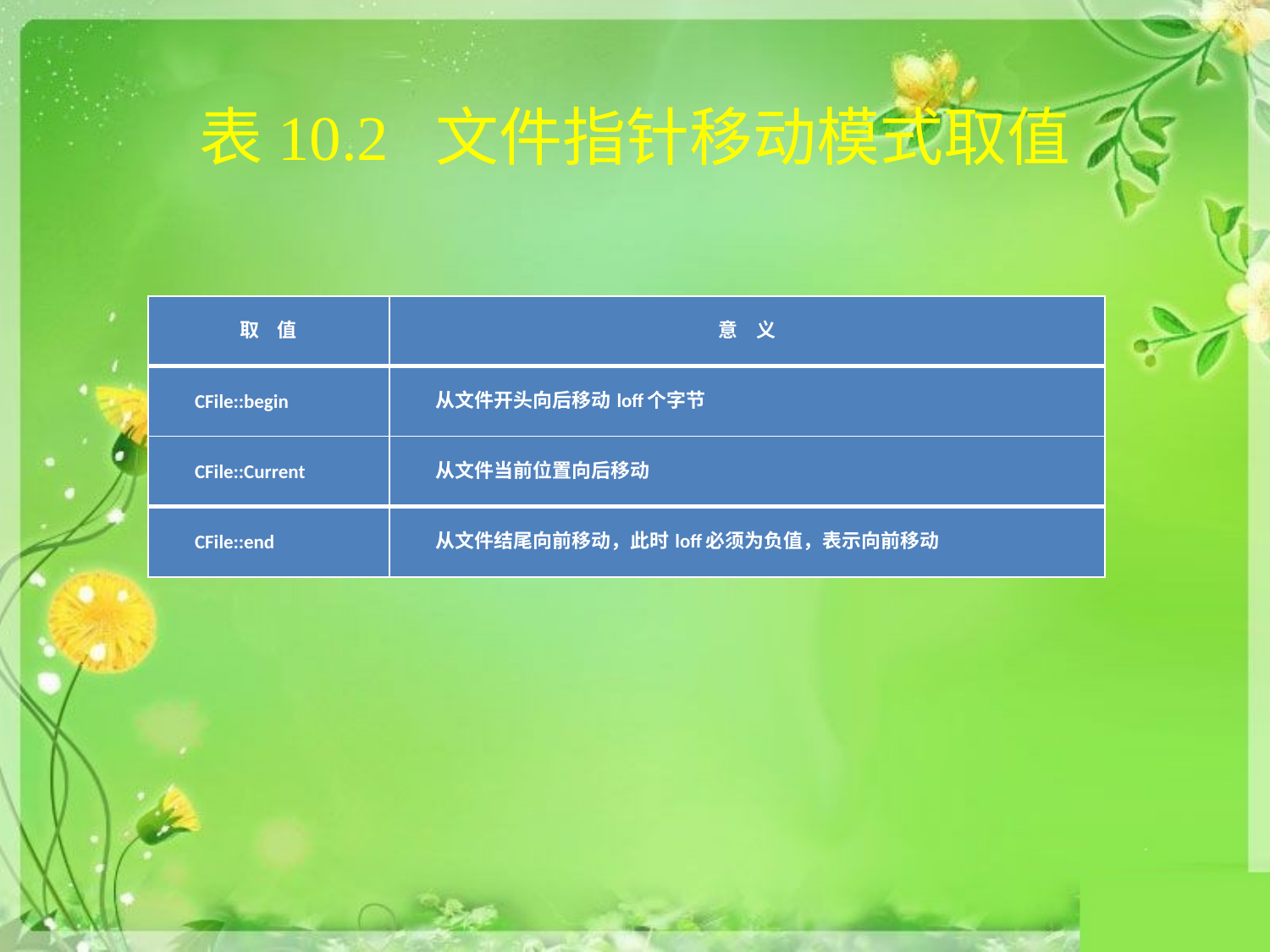

# 表10.2  文件指针移动模式取值
| 取 值 | 意 义 |
| --- | --- |
| CFile::begin | 从文件开头向后移动loff个字节 |
| CFile::Current | 从文件当前位置向后移动 |
| CFile::end | 从文件结尾向前移动，此时loff必须为负值，表示向前移动 |